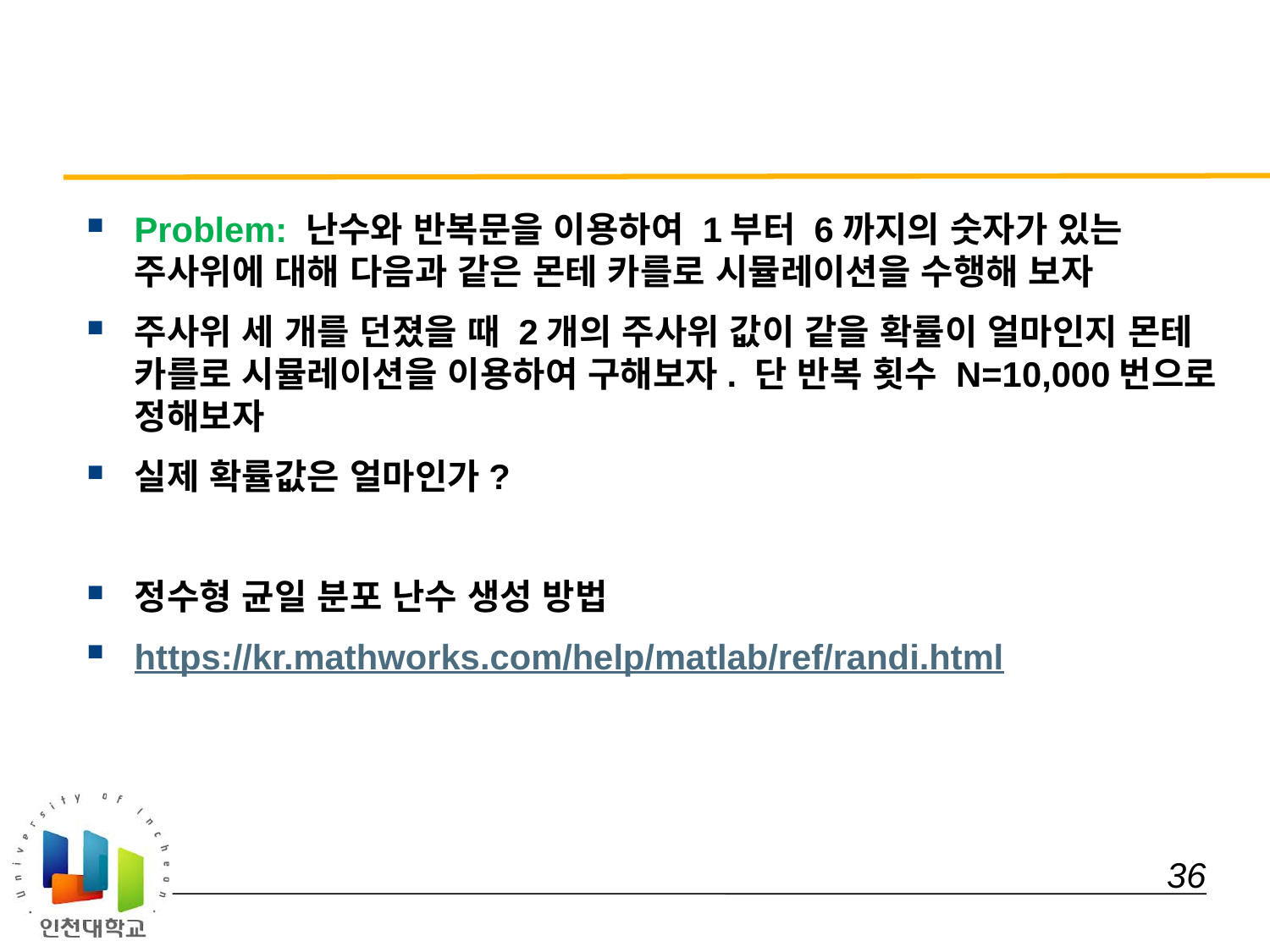

#
Problem: 난수와 반복문을 이용하여 1부터 6까지의 숫자가 있는 주사위에 대해 다음과 같은 몬테 카를로 시뮬레이션을 수행해 보자
주사위 세 개를 던졌을 때 2개의 주사위 값이 같을 확률이 얼마인지 몬테 카를로 시뮬레이션을 이용하여 구해보자. 단 반복 횟수 N=10,000번으로 정해보자
실제 확률값은 얼마인가?

정수형 균일 분포 난수 생성 방법
https://kr.mathworks.com/help/matlab/ref/randi.html

 36